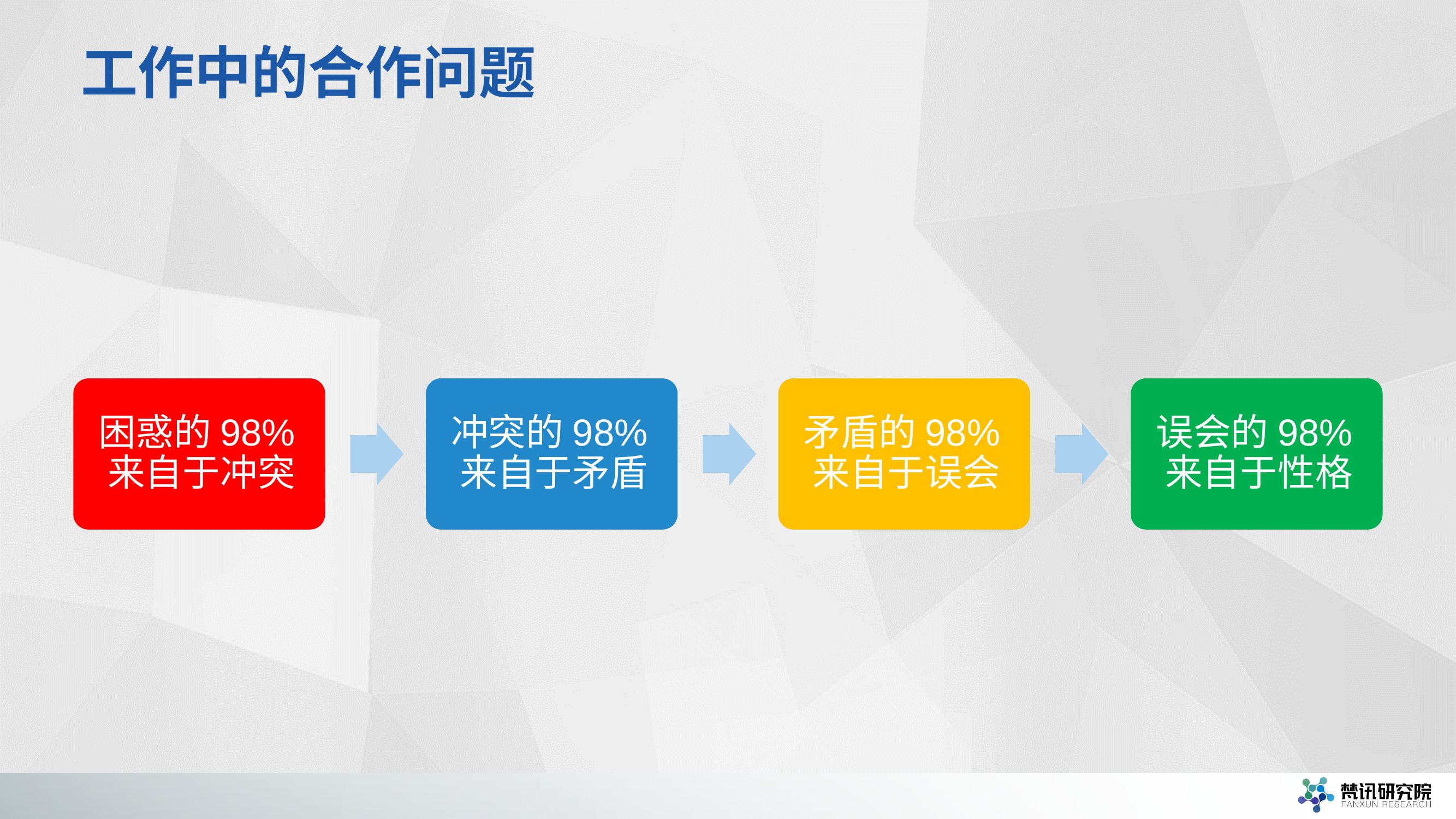

# 工作中的合作问题
困惑的98%来自于冲突

冲突的98%来自于矛盾

矛盾的98%来自于误会

误会的98%来自于性格